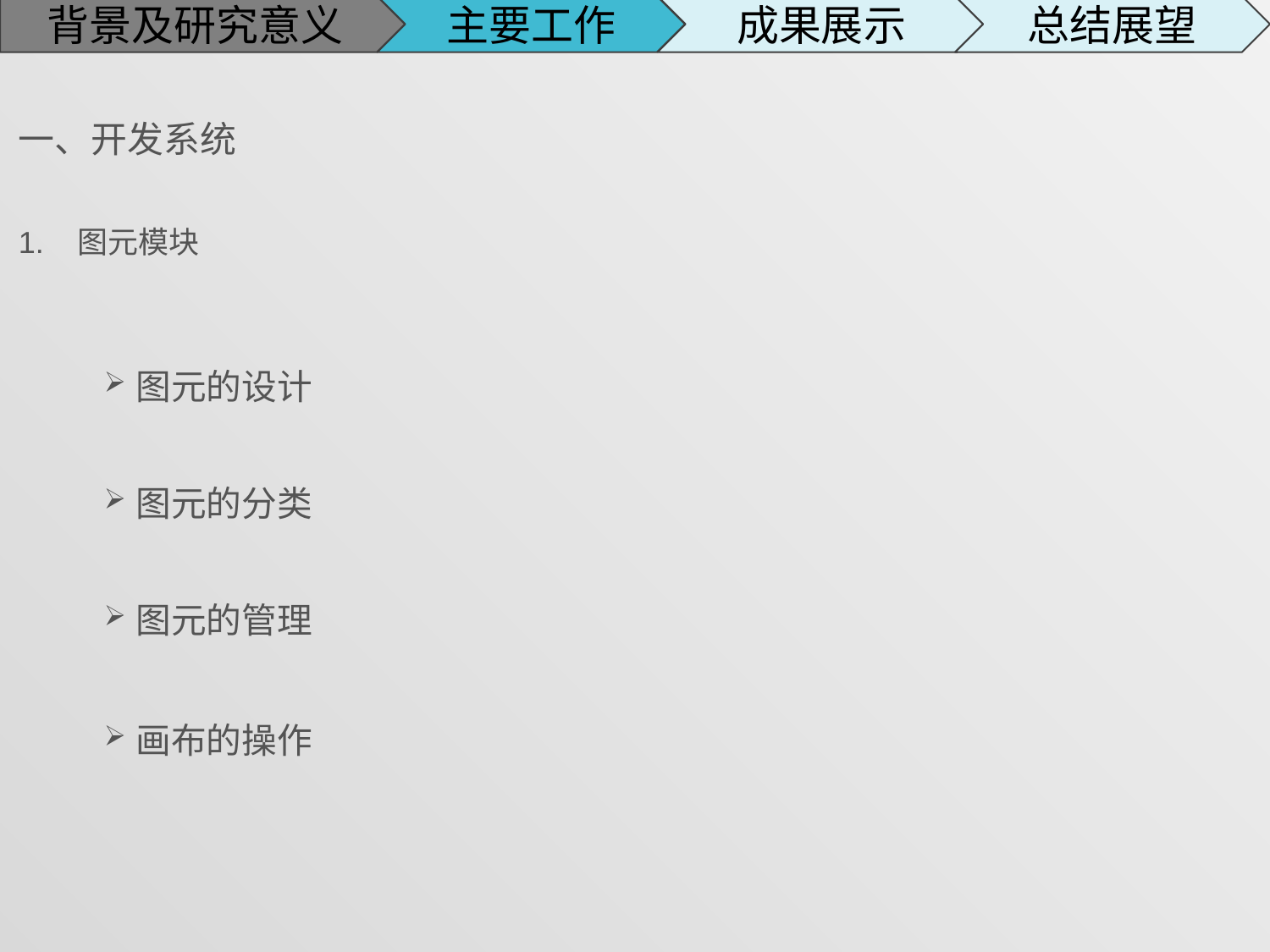

背景及研究意义
主要工作
成果展示
总结展望
一、开发系统
图元模块
图元的设计
图元的分类
图元的管理
画布的操作